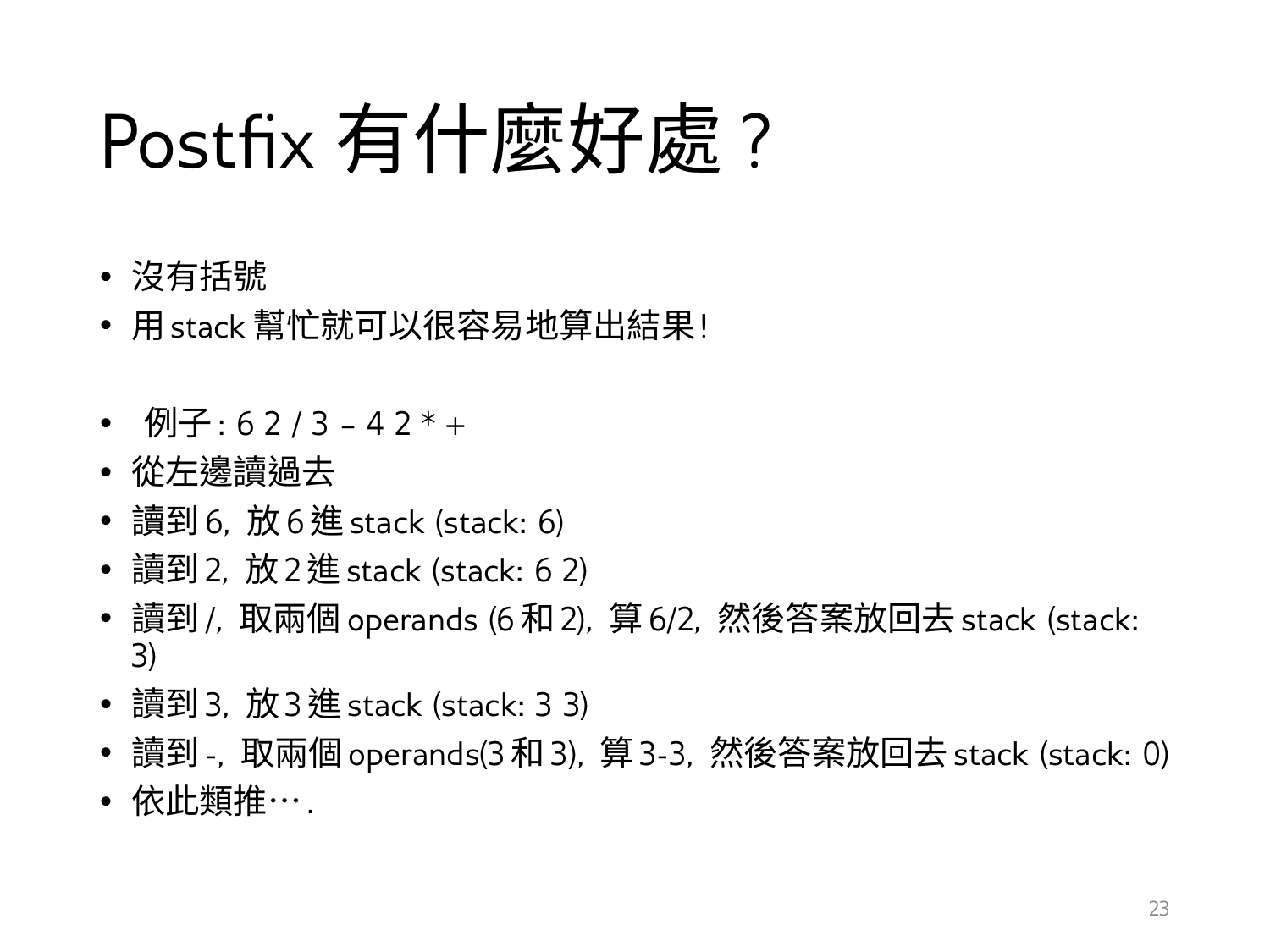

# Postfix有什麼好處?
沒有括號
用stack幫忙就可以很容易地算出結果!

 例子: 6 2 / 3 – 4 2 * +
從左邊讀過去
讀到6, 放6進stack (stack: 6)
讀到2, 放2進stack (stack: 6 2)
讀到/, 取兩個operands (6和2), 算6/2, 然後答案放回去stack (stack: 3)
讀到3, 放3進stack (stack: 3 3)
讀到-, 取兩個operands(3和3), 算3-3, 然後答案放回去stack (stack: 0)
依此類推….

23